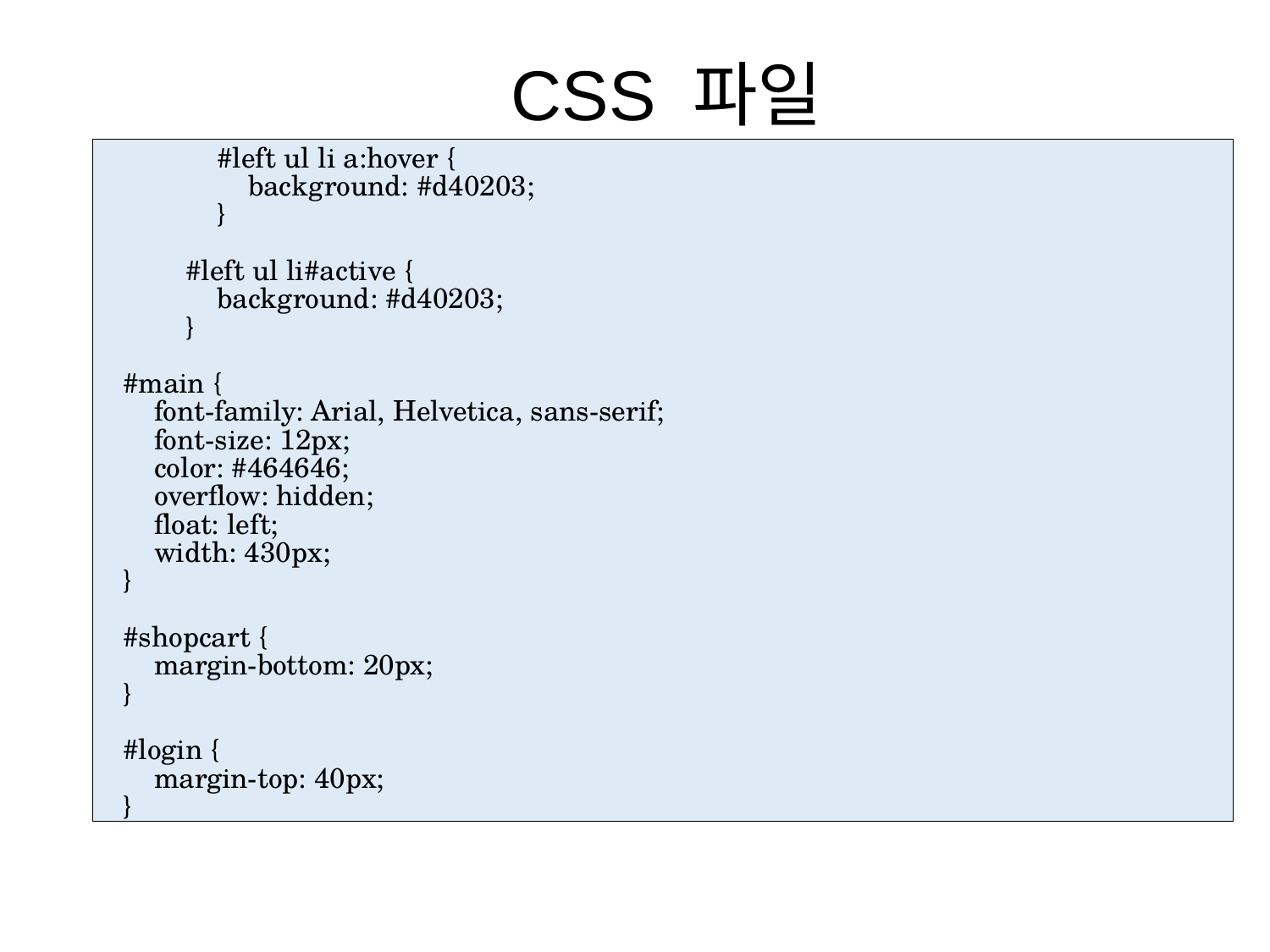

# CSS 파일
            #left ul li a:hover {
                background: #d40203;
            }

        #left ul li#active {
            background: #d40203;
        }

#main {
    font-family: Arial, Helvetica, sans-serif;
    font-size: 12px;
    color: #464646;
    overflow: hidden;
    float: left;
    width: 430px;
}

#shopcart {
    margin-bottom: 20px;
}

#login {
    margin-top: 40px;
}